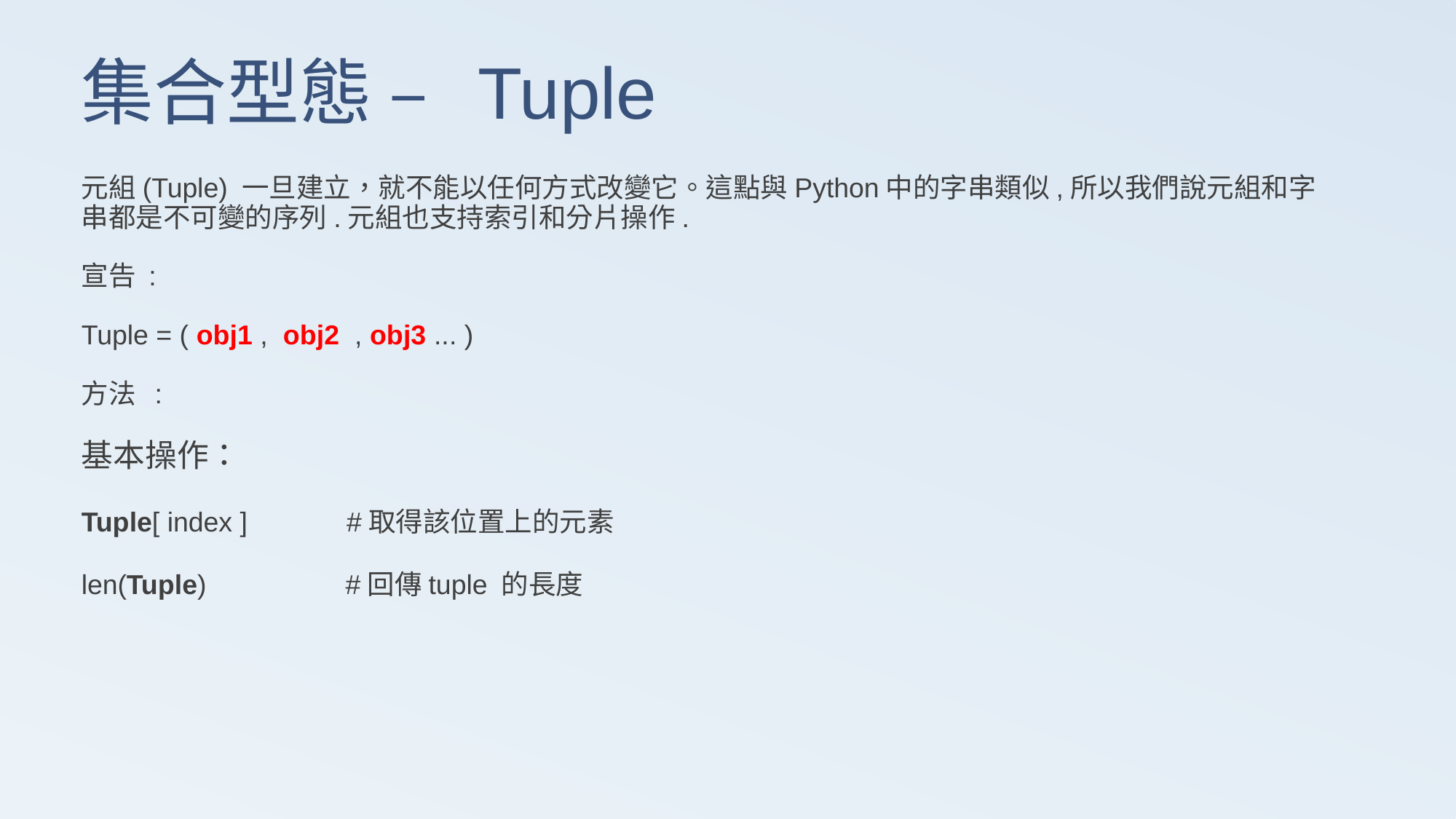

# 集合型態 –  Tuple
元組(Tuple) 一旦建立，就不能以任何方式改變它。這點與Python中的字串類似,所以我們說元組和字串都是不可變的序列.元組也支持索引和分片操作.
宣告 :

Tuple = ( obj1 ,  obj2  , obj3 ... )

方法  :

基本操作：

Tuple[ index ]             #取得該位置上的元素

len(Tuple)  	      #回傳tuple 的長度